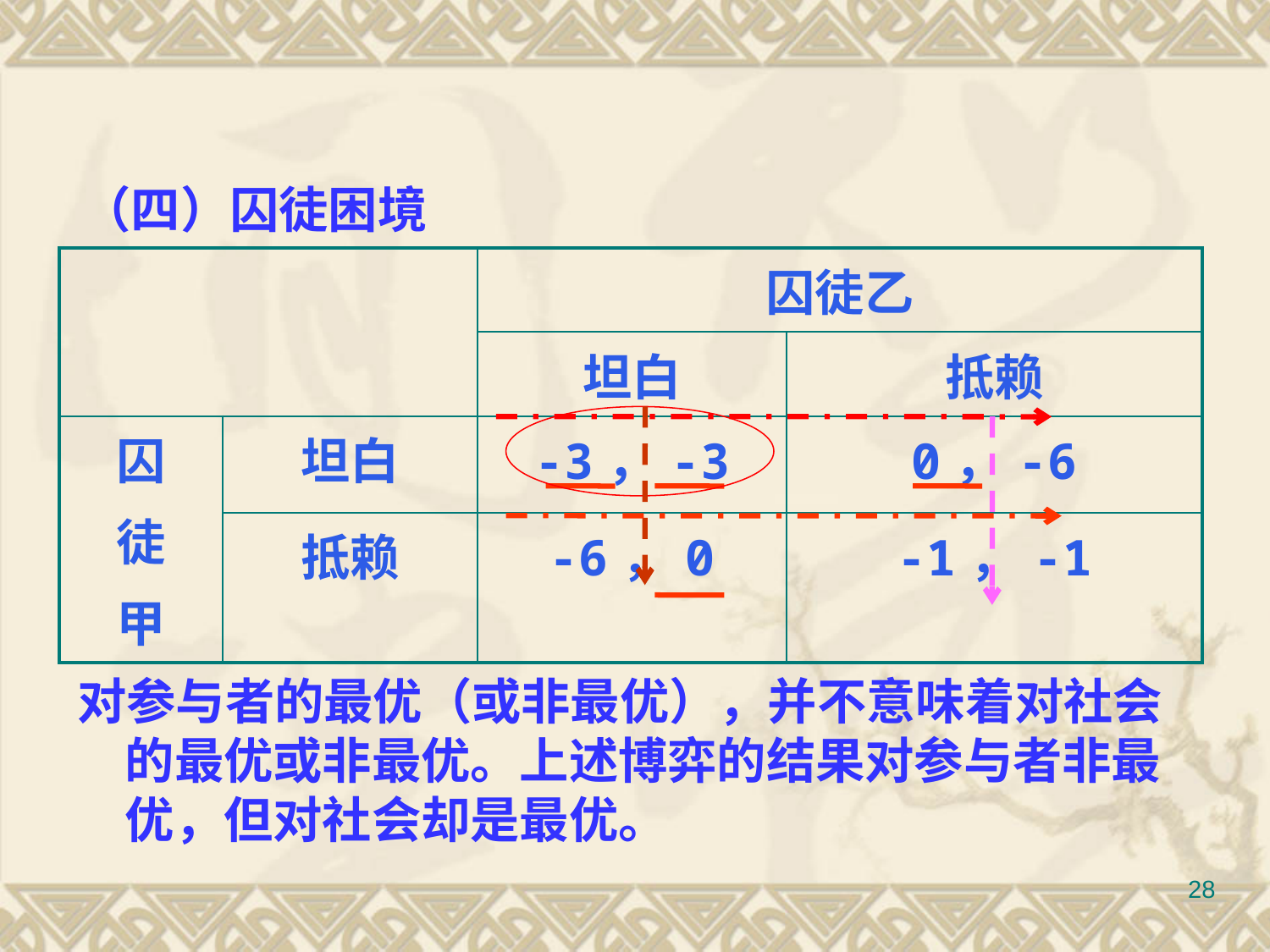

（四）囚徒困境
|  |  | 囚徒乙 |  |
| --- | --- | --- | --- |
|  |  | 坦白 | 抵赖 |
| 囚 徒 甲 | 坦白 | -3，-3 | 0，-6 |
|  | 抵赖 | -6，0 | -1，-1 |

对参与者的最优（或非最优），并不意味着对社会的最优或非最优。上述博弈的结果对参与者非最优，但对社会却是最优。
28